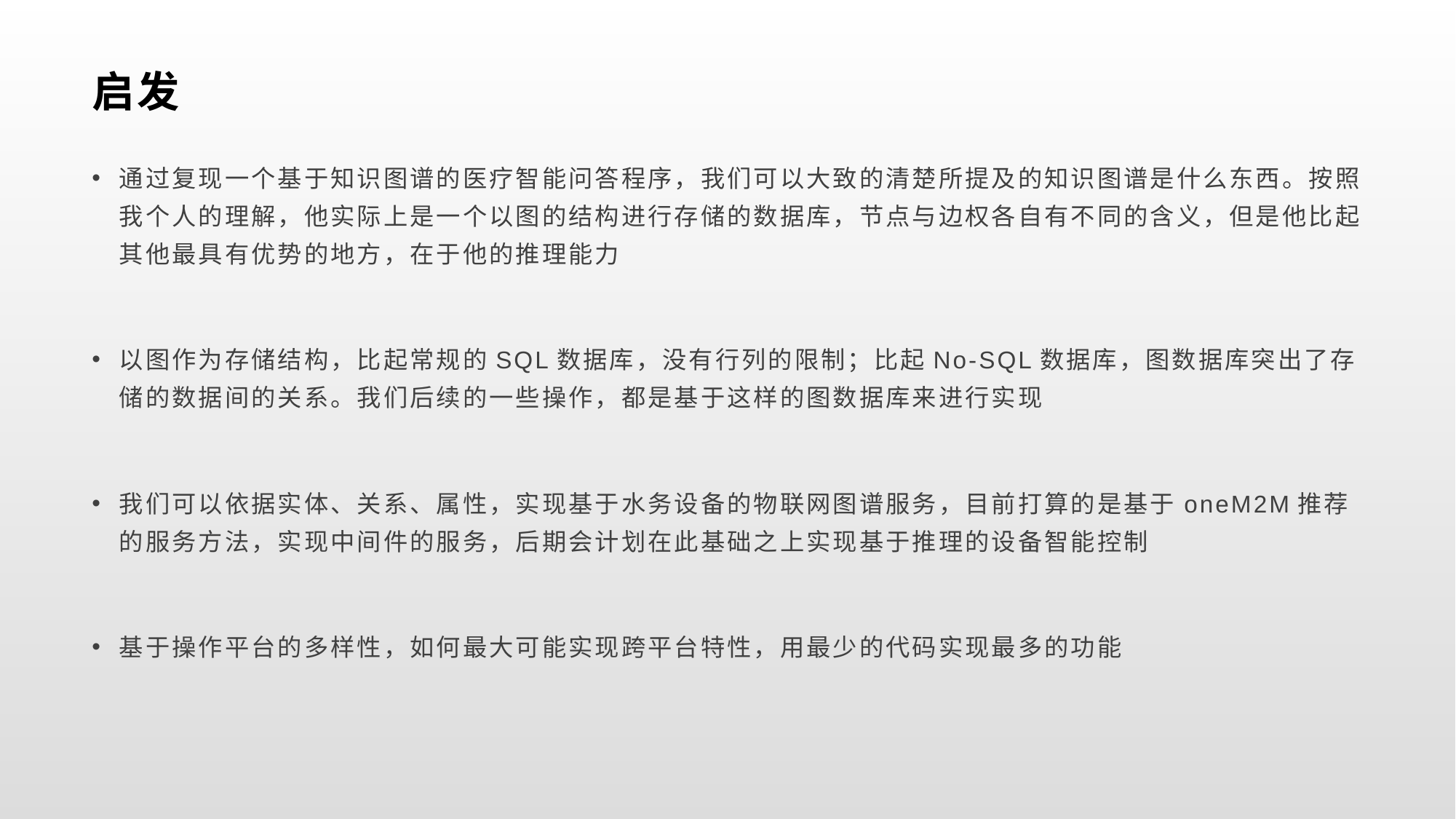

# 启发
通过复现一个基于知识图谱的医疗智能问答程序，我们可以大致的清楚所提及的知识图谱是什么东西。按照我个人的理解，他实际上是一个以图的结构进行存储的数据库，节点与边权各自有不同的含义，但是他比起其他最具有优势的地方，在于他的推理能力

以图作为存储结构，比起常规的SQL数据库，没有行列的限制；比起No-SQL数据库，图数据库突出了存储的数据间的关系。我们后续的一些操作，都是基于这样的图数据库来进行实现

我们可以依据实体、关系、属性，实现基于水务设备的物联网图谱服务，目前打算的是基于oneM2M推荐的服务方法，实现中间件的服务，后期会计划在此基础之上实现基于推理的设备智能控制

基于操作平台的多样性，如何最大可能实现跨平台特性，用最少的代码实现最多的功能